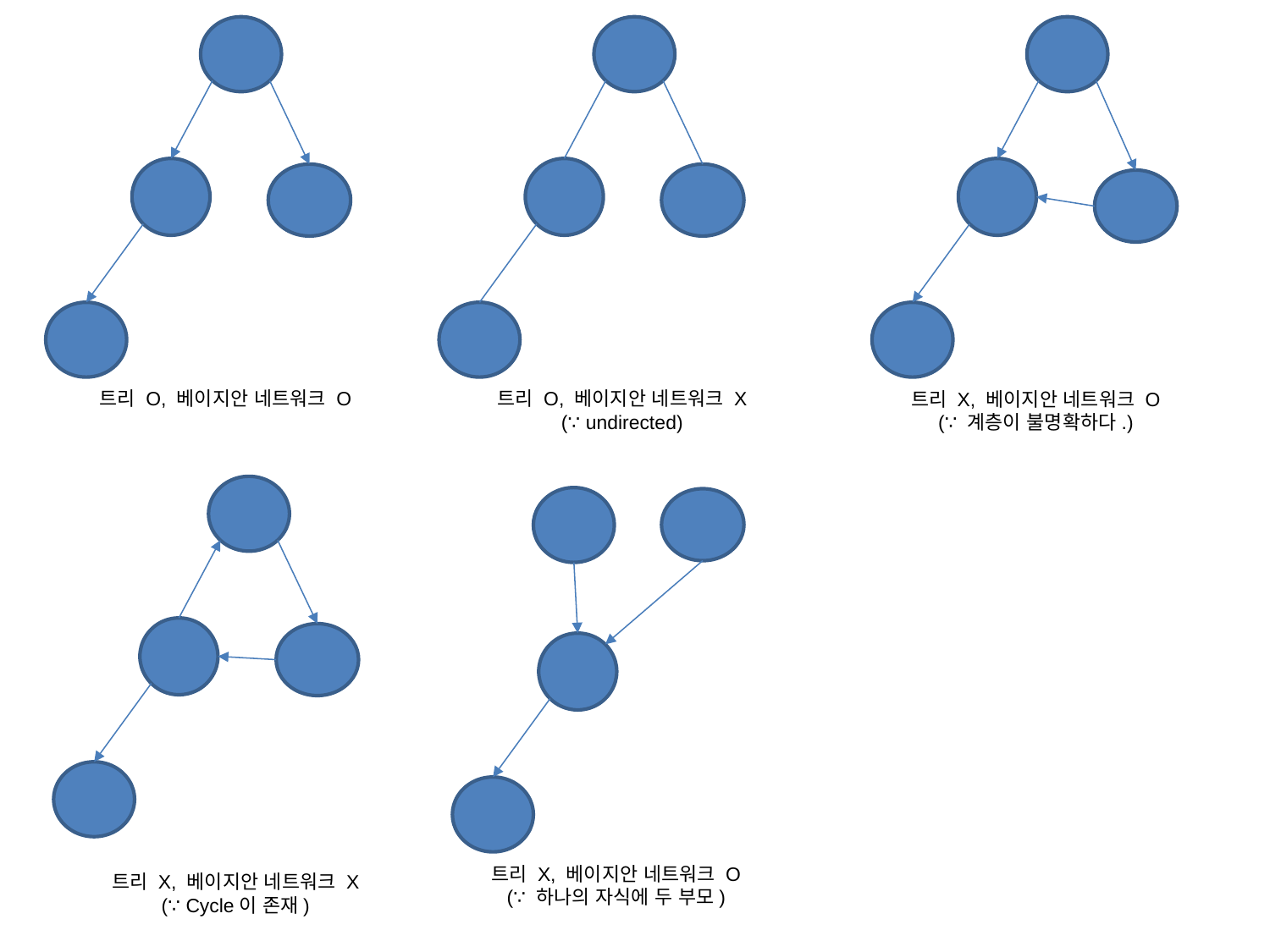

트리 O, 베이지안 네트워크 O
트리 O, 베이지안 네트워크 X
(∵ undirected)
트리 X, 베이지안 네트워크 O
(∵ 계층이 불명확하다.)

트리 X, 베이지안 네트워크 O
(∵ 하나의 자식에 두 부모)
트리 X, 베이지안 네트워크 X
(∵ Cycle이 존재)